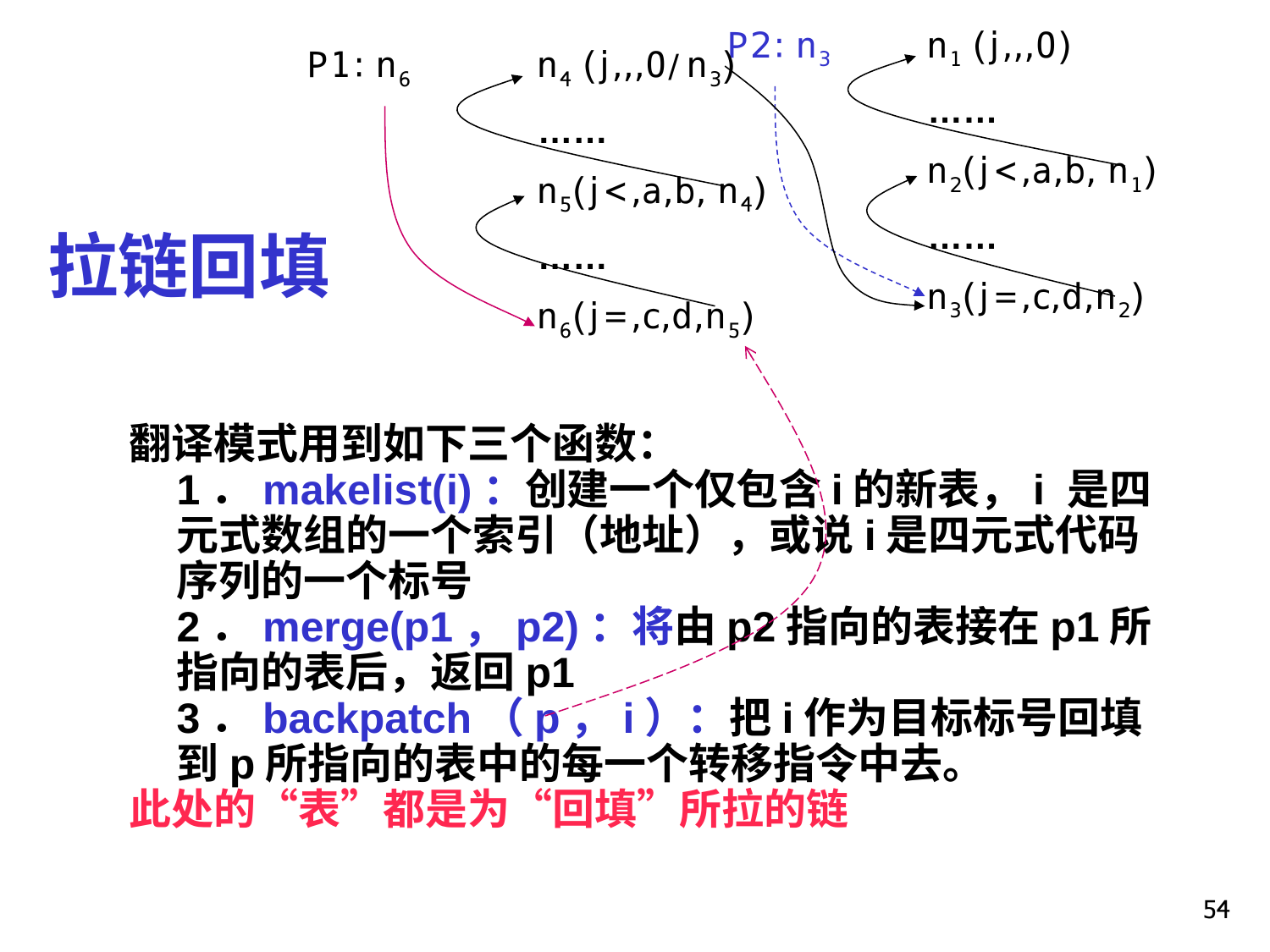

P2: n3
P1: n6
n4 (j,,,0/n3)
……
n5(j<,a,b, n4)
……
n6(j=,c,d,n5)

n1 (j,,,0)
……
n2(j<,a,b, n1)
……
n3(j=,c,d,n2)

# 拉链回填

翻译模式用到如下三个函数：
    1．makelist(i)：创建一个仅包含i的新表，i 是四元式数组的一个索引（地址），或说i是四元式代码序列的一个标号
    2．merge(p1，p2)：将由p2指向的表接在p1所指向的表后，返回p1
    3．backpatch（p，i）：把i作为目标标号回填到p所指向的表中的每一个转移指令中去。
此处的“表”都是为“回填”所拉的链
54